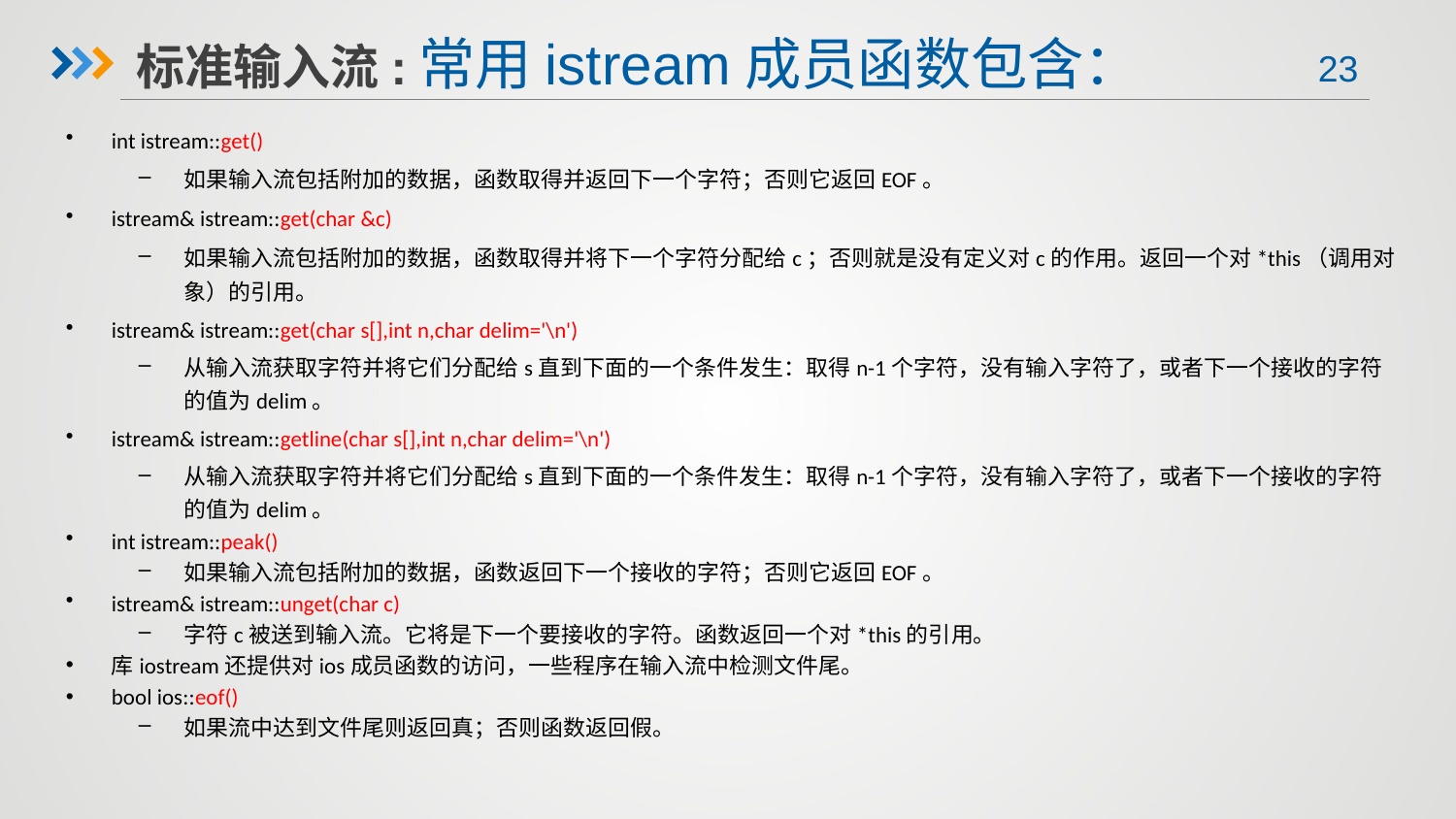

标准输入流:常用istream成员函数包含：
int istream::get()
如果输入流包括附加的数据，函数取得并返回下一个字符；否则它返回EOF。
istream& istream::get(char &c)
如果输入流包括附加的数据，函数取得并将下一个字符分配给c；否则就是没有定义对c的作用。返回一个对*this（调用对象）的引用。
istream& istream::get(char s[],int n,char delim='\n')
从输入流获取字符并将它们分配给s直到下面的一个条件发生：取得n-1个字符，没有输入字符了，或者下一个接收的字符的值为delim。
istream& istream::getline(char s[],int n,char delim='\n')
从输入流获取字符并将它们分配给s直到下面的一个条件发生：取得n-1个字符，没有输入字符了，或者下一个接收的字符的值为delim。
int istream::peak()
如果输入流包括附加的数据，函数返回下一个接收的字符；否则它返回EOF。
istream& istream::unget(char c)
字符c被送到输入流。它将是下一个要接收的字符。函数返回一个对*this的引用。
库iostream还提供对ios成员函数的访问，一些程序在输入流中检测文件尾。
bool ios::eof()
如果流中达到文件尾则返回真；否则函数返回假。